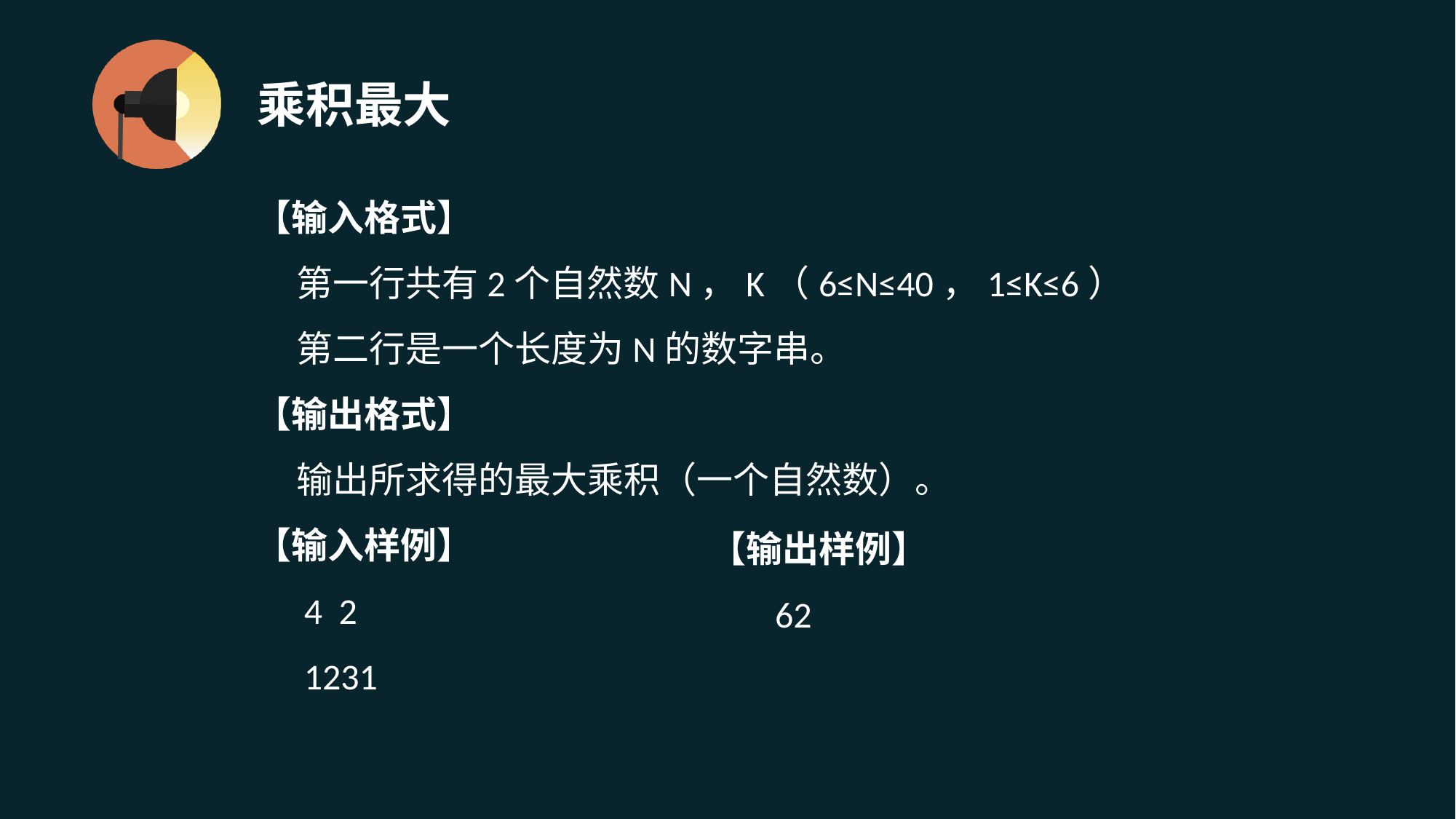

# 乘积最大
【输入格式】
    第一行共有2个自然数N，K（6≤N≤40，1≤K≤6）
    第二行是一个长度为N的数字串。
【输出格式】
    输出所求得的最大乘积（一个自然数）。
【输入样例】
      4  2
      1231
【输出样例】
        62